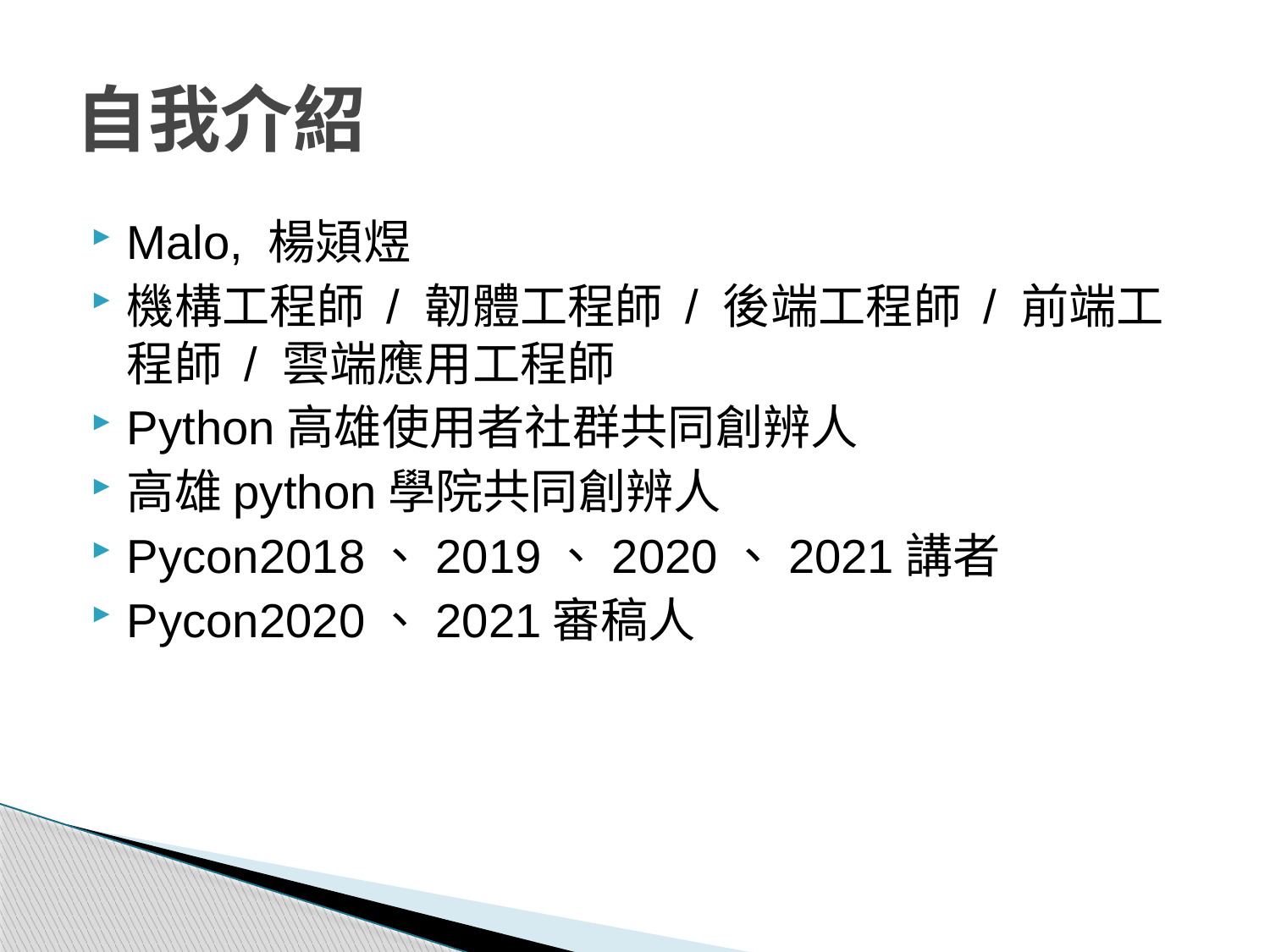

# 自我介紹
Malo, 楊熲煜
機構工程師 / 韌體工程師 / 後端工程師 / 前端工程師 / 雲端應用工程師
Python高雄使用者社群共同創辨人
高雄python學院共同創辨人
Pycon2018、2019、2020、2021講者
Pycon2020、2021審稿人